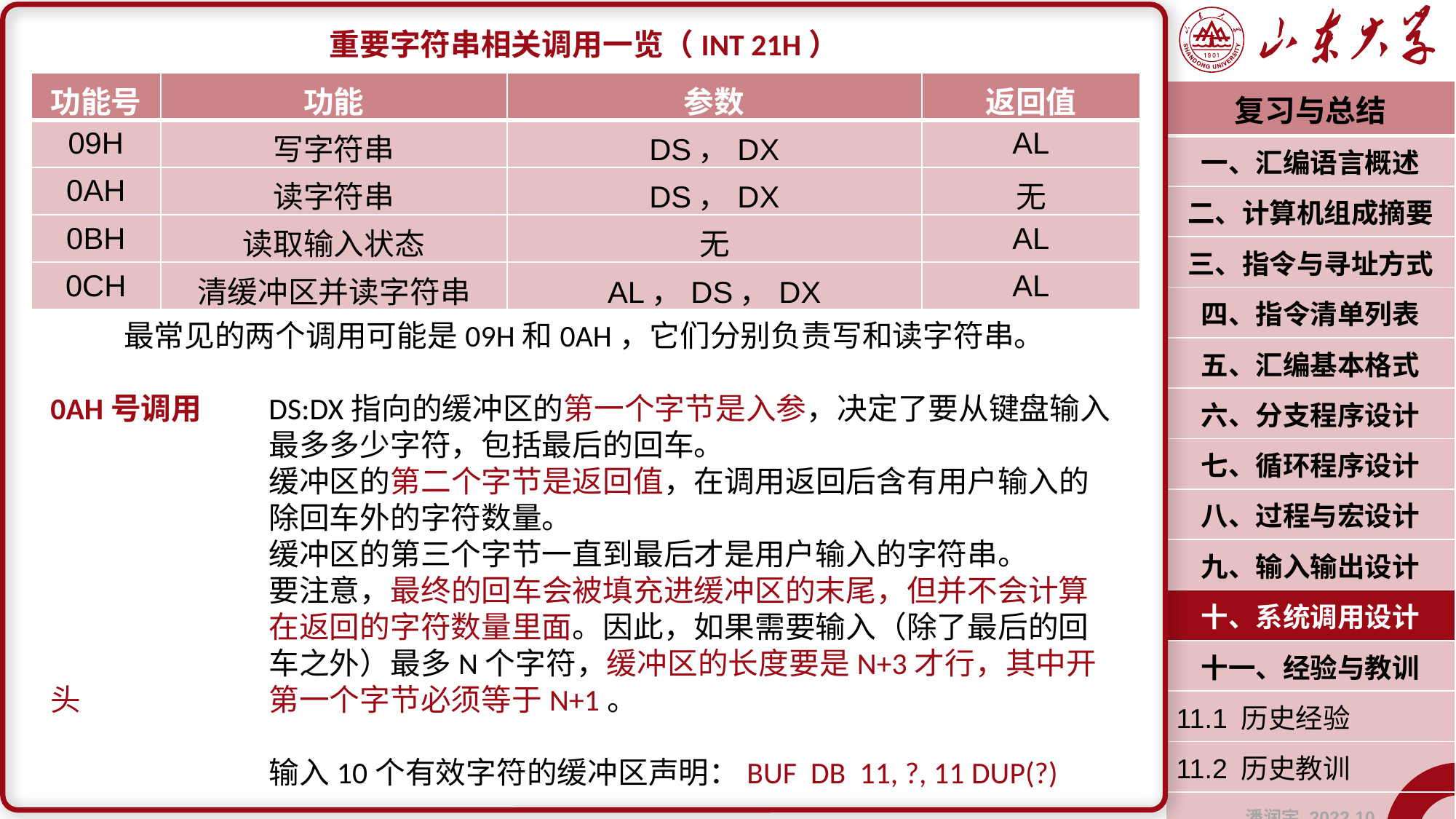

重要字符串相关调用一览（INT 21H）

最常见的两个调用可能是09H和0AH，它们分别负责写和读字符串。

0AH号调用	DS:DX指向的缓冲区的第一个字节是入参，决定了要从键盘输入		最多多少字符，包括最后的回车。
		缓冲区的第二个字节是返回值，在调用返回后含有用户输入的		除回车外的字符数量。
		缓冲区的第三个字节一直到最后才是用户输入的字符串。
		要注意，最终的回车会被填充进缓冲区的末尾，但并不会计算		在返回的字符数量里面。因此，如果需要输入（除了最后的回		车之外）最多N个字符，缓冲区的长度要是N+3才行，其中开头		第一个字节必须等于N+1。

		输入10个有效字符的缓冲区声明：BUF  DB  11, ?, 11 DUP(?)
| 功能号 | 功能 | 参数 | 返回值 |
| --- | --- | --- | --- |
| 09H | 写字符串 | DS，DX | AL |
| 0AH | 读字符串 | DS，DX | 无 |
| 0BH | 读取输入状态 | 无 | AL |
| 0CH | 清缓冲区并读字符串 | AL，DS，DX | AL |
| 复习与总结 |
| --- |
| 一、汇编语言概述 |
| 二、计算机组成摘要 |
| 三、指令与寻址方式 |
| 四、指令清单列表 |
| 五、汇编基本格式 |
| 六、分支程序设计 |
| 七、循环程序设计 |
| 八、过程与宏设计 |
| 九、输入输出设计 |
| 十、系统调用设计 |
| 十一、经验与教训 |
| 11.1 历史经验 |
| 11.2 历史教训 |
| 潘润宇 2022.10 |